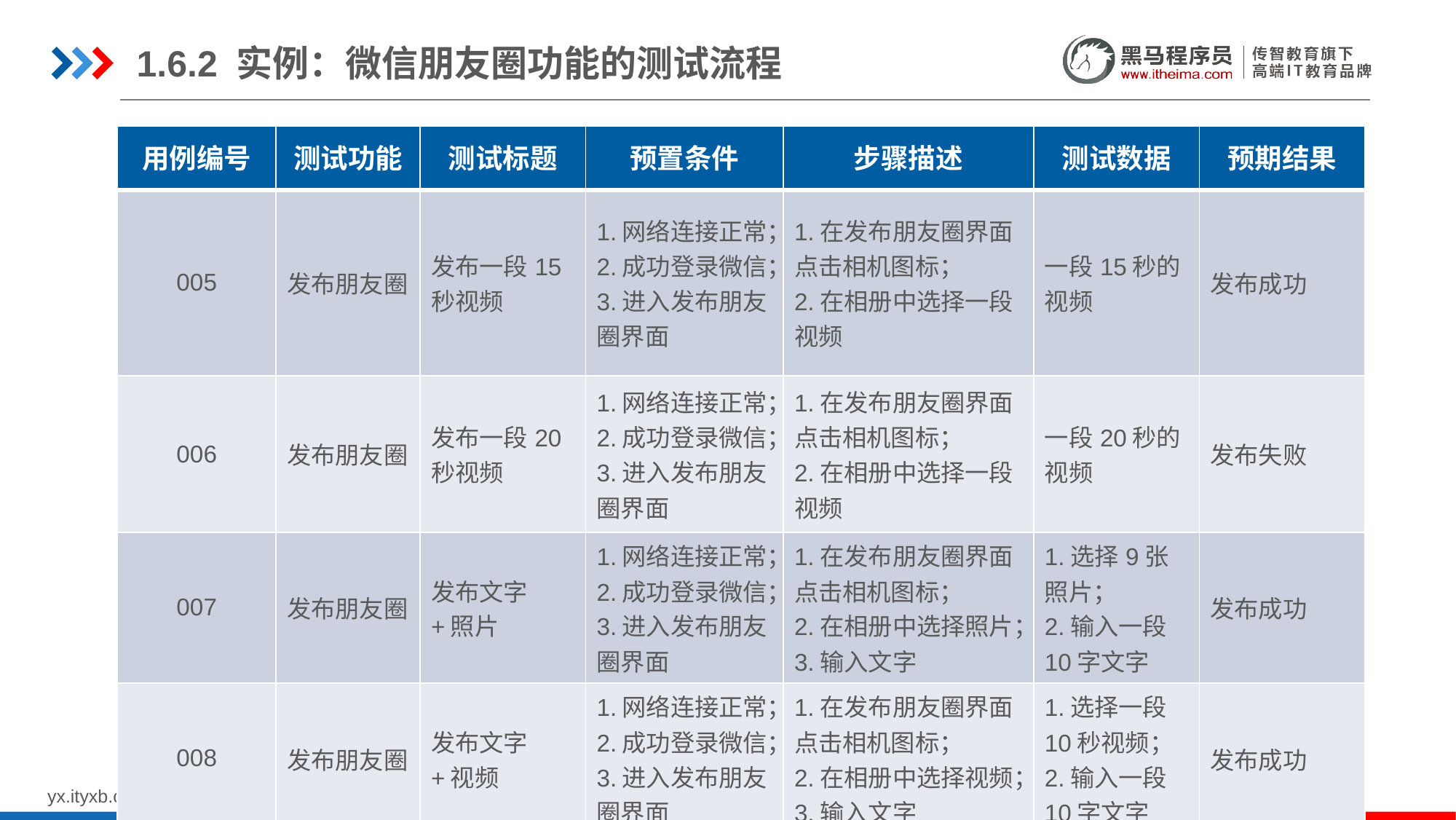

1.6.2 实例：微信朋友圈功能的测试流程
| 用例编号 | 测试功能 | 测试标题 | 预置条件 | 步骤描述 | 测试数据 | 预期结果 |
| --- | --- | --- | --- | --- | --- | --- |
| 005 | 发布朋友圈 | 发布一段15秒视频 | 1.网络连接正常； 2.成功登录微信； 3.进入发布朋友圈界面 | 1.在发布朋友圈界面点击相机图标； 2.在相册中选择一段视频 | 一段15秒的视频 | 发布成功 |
| 006 | 发布朋友圈 | 发布一段20秒视频 | 1.网络连接正常； 2.成功登录微信； 3.进入发布朋友圈界面 | 1.在发布朋友圈界面点击相机图标； 2.在相册中选择一段视频 | 一段20秒的视频 | 发布失败 |
| 007 | 发布朋友圈 | 发布文字+照片 | 1.网络连接正常； 2.成功登录微信； 3.进入发布朋友圈界面 | 1.在发布朋友圈界面点击相机图标； 2.在相册中选择照片； 3.输入文字 | 1.选择9张照片； 2.输入一段10字文字 | 发布成功 |
| 008 | 发布朋友圈 | 发布文字+视频 | 1.网络连接正常； 2.成功登录微信； 3.进入发布朋友圈界面 | 1.在发布朋友圈界面点击相机图标； 2.在相册中选择视频； 3.输入文字 | 1.选择一段10秒视频； 2.输入一段10字文字 | 发布成功 |